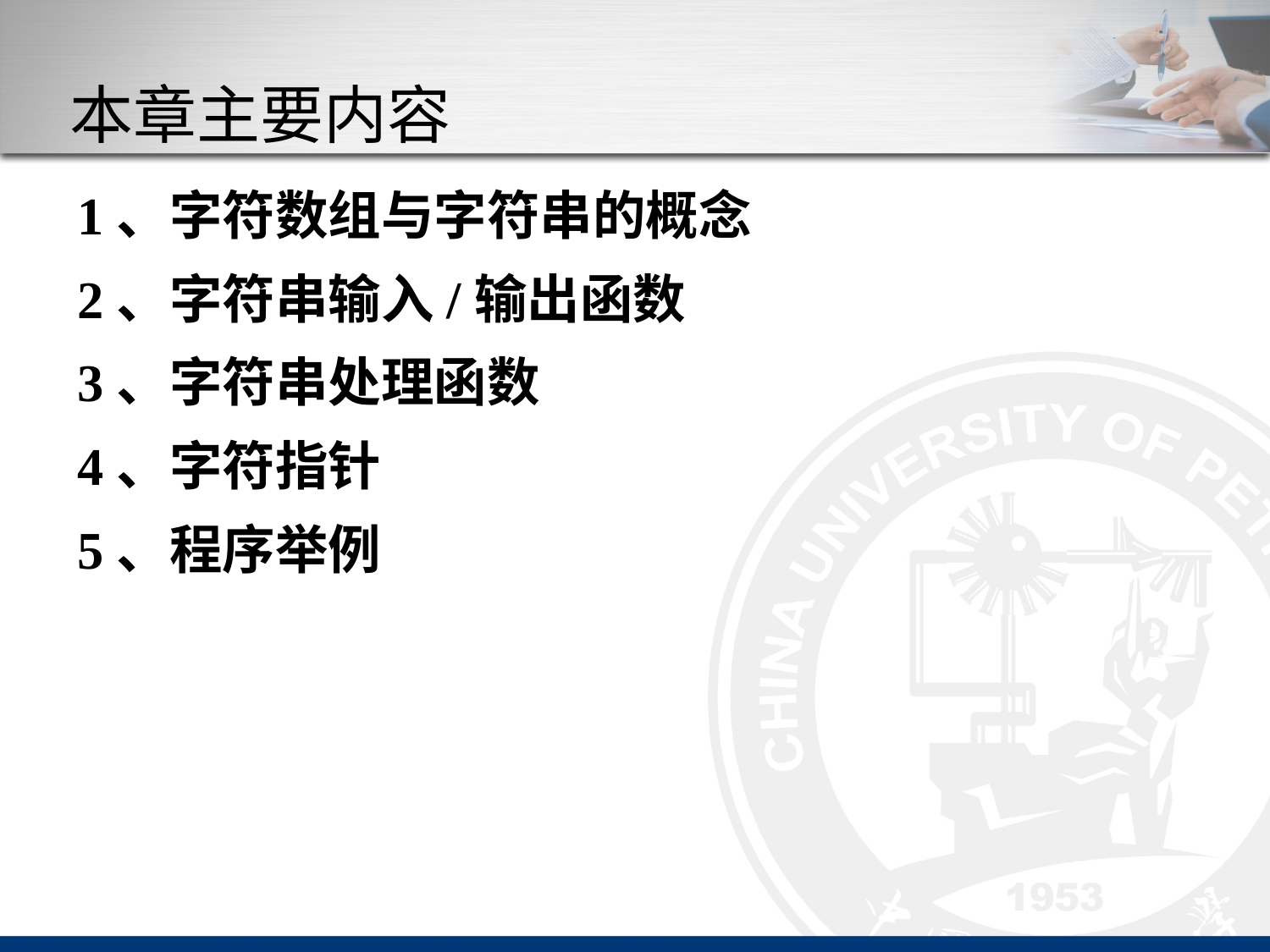

# 本章主要内容
1、字符数组与字符串的概念
2、字符串输入/输出函数
3、字符串处理函数
4、字符指针
5、程序举例